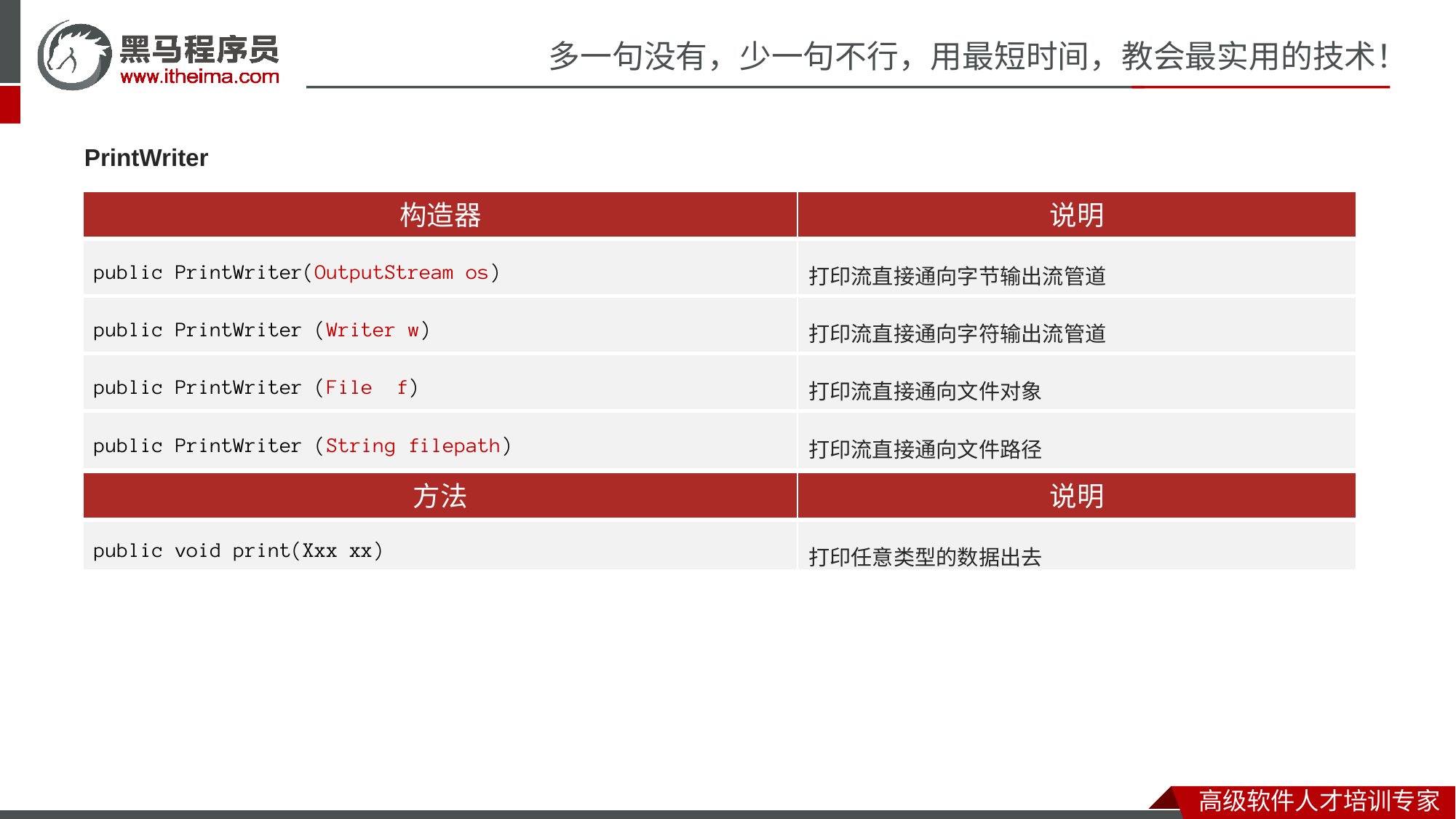

PrintWriter
| 构造器 | 说明 |
| --- | --- |
| public PrintWriter(OutputStream os) | 打印流直接通向字节输出流管道 |
| public PrintWriter (Writer w) | 打印流直接通向字符输出流管道 |
| public PrintWriter (File f) | 打印流直接通向文件对象 |
| public PrintWriter (String filepath) | 打印流直接通向文件路径 |
| 方法 | 说明 |
| --- | --- |
| public void print(Xxx xx) | 打印任意类型的数据出去 |